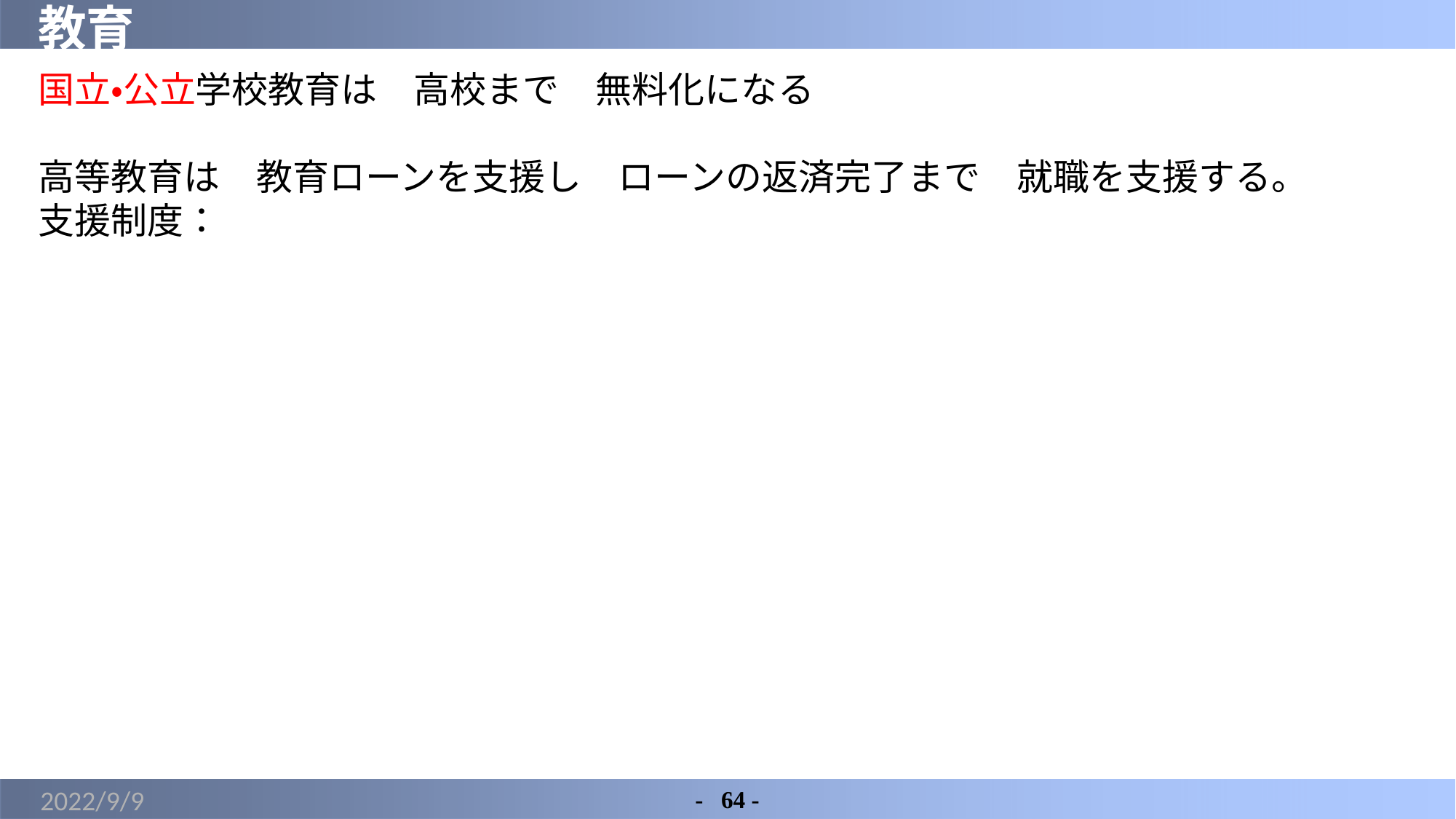

# 教育
国立・公立学校教育は　高校まで　無料化になる

高等教育は　教育ローンを支援し　ローンの返済完了まで　就職を支援する。
支援制度：

2022/9/9
-	64 -